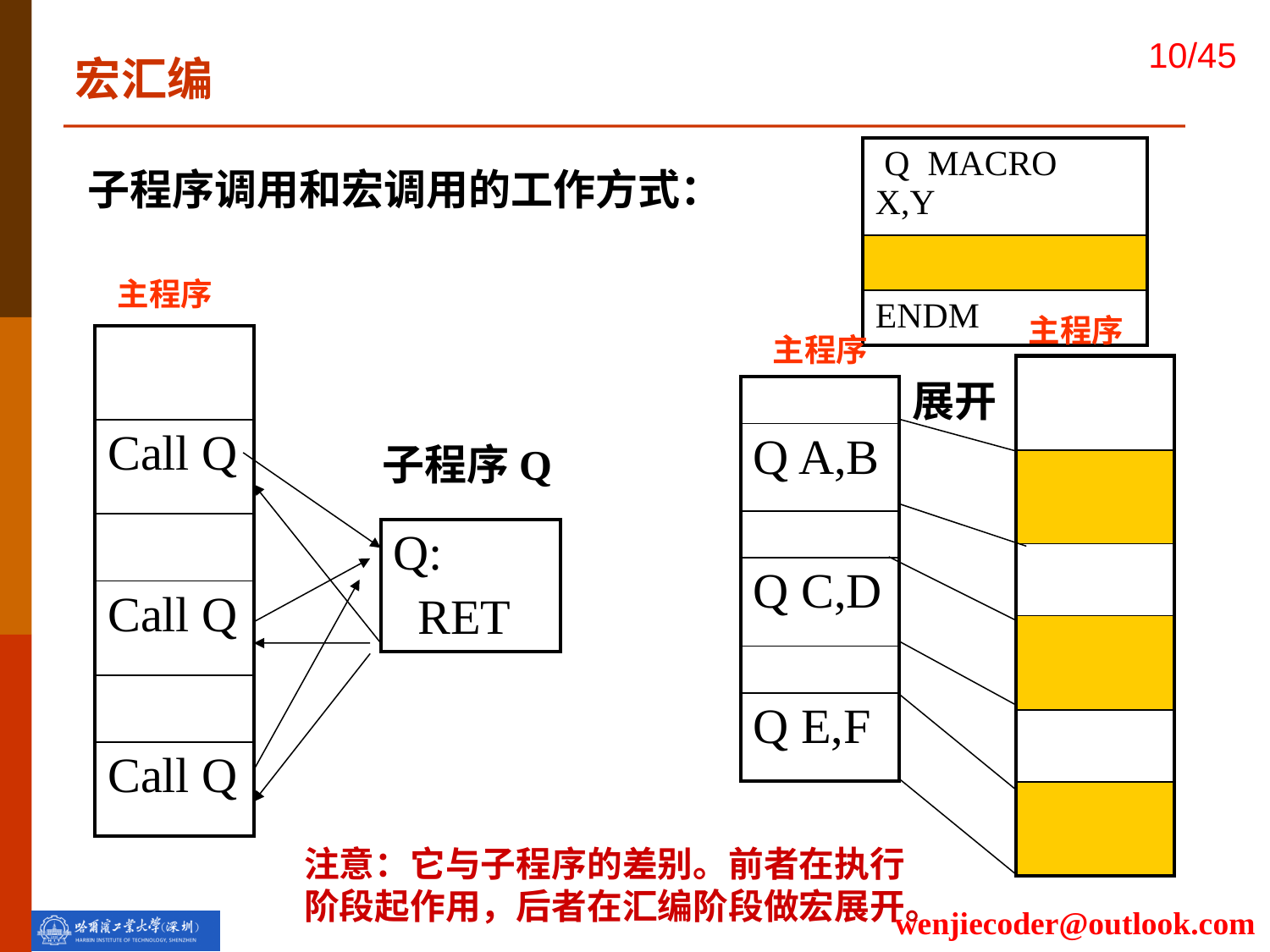

宏汇编
| Q MACRO X,Y |
| --- |
|  |
| ENDM |
子程序调用和宏调用的工作方式：
主程序
主程序
主程序
|  |
| --- |
| Call Q |
|  |
| Call Q |
|  |
| Call Q |
|  |
| --- |
|  |
|  |
|  |
|  |
|  |
展开
|  |
| --- |
| Q A,B |
|  |
| Q C,D |
|  |
| Q E,F |

子程序Q

| Q: RET |
| --- |

注意：它与子程序的差别。前者在执行阶段起作用，后者在汇编阶段做宏展开。